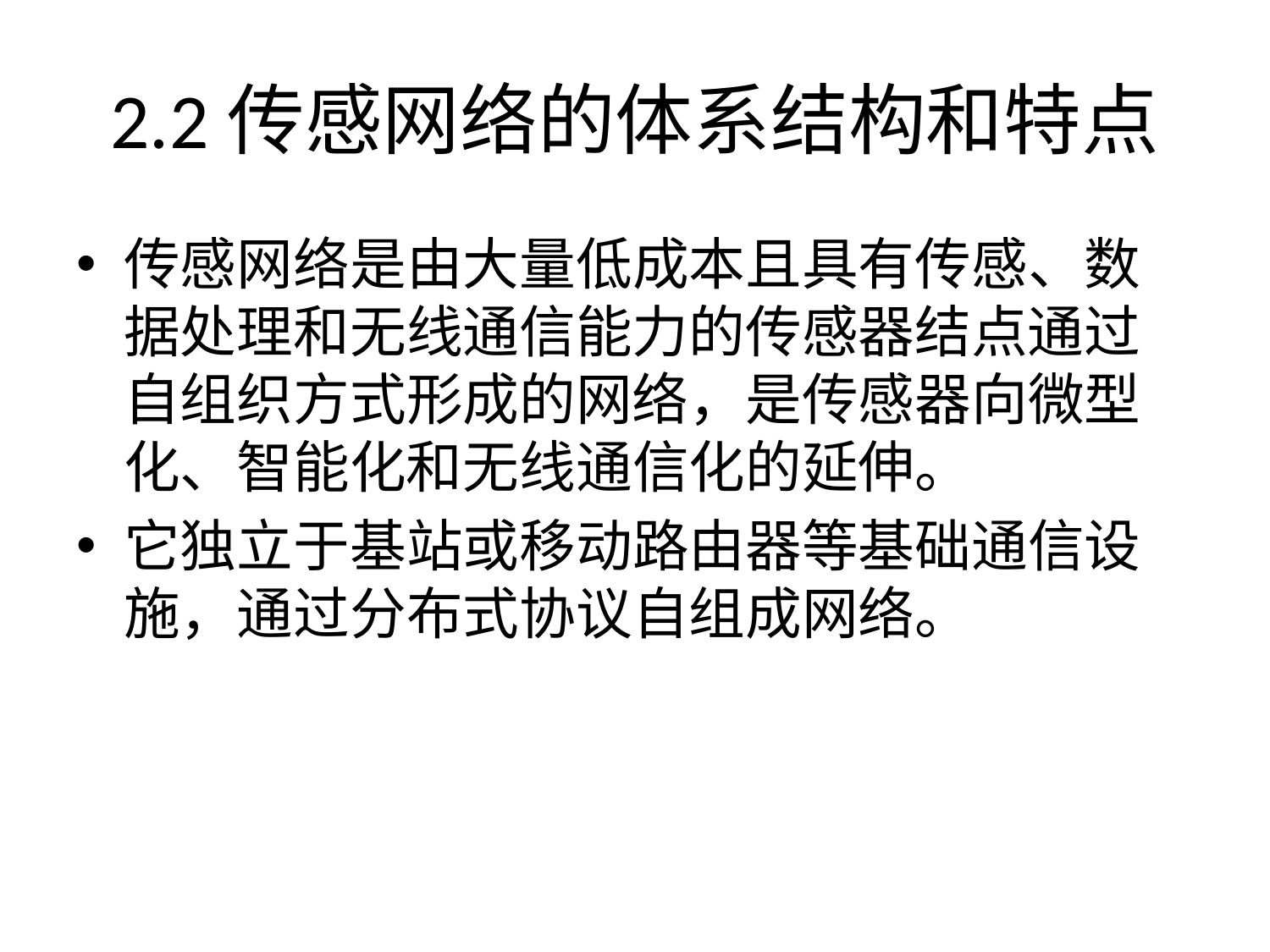

# 2.2传感网络的体系结构和特点
传感网络是由大量低成本且具有传感、数据处理和无线通信能力的传感器结点通过自组织方式形成的网络，是传感器向微型化、智能化和无线通信化的延伸。
它独立于基站或移动路由器等基础通信设施，通过分布式协议自组成网络。